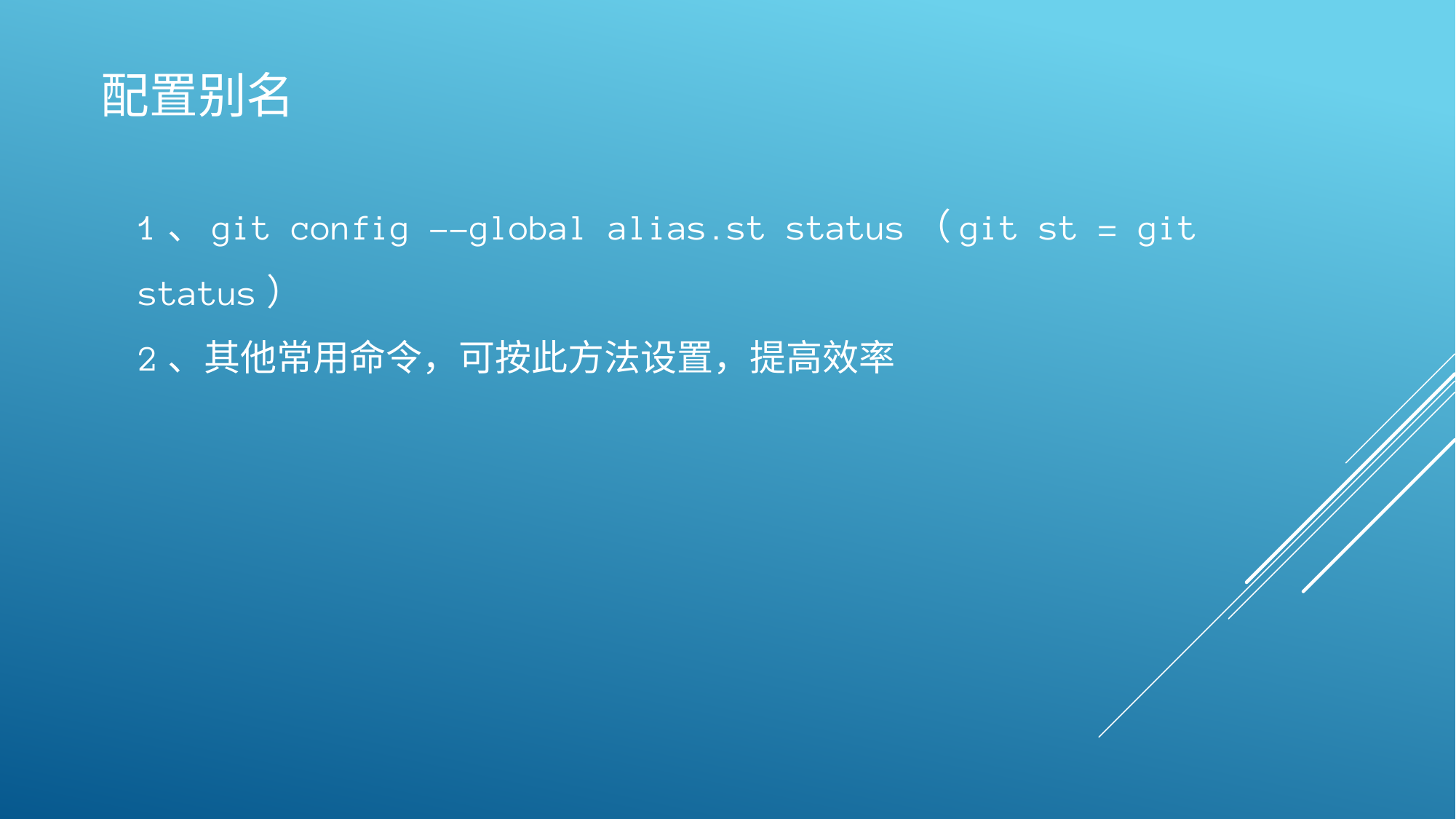

配置别名
1、git config --global alias.st status（git st = git status）
2、其他常用命令，可按此方法设置，提高效率